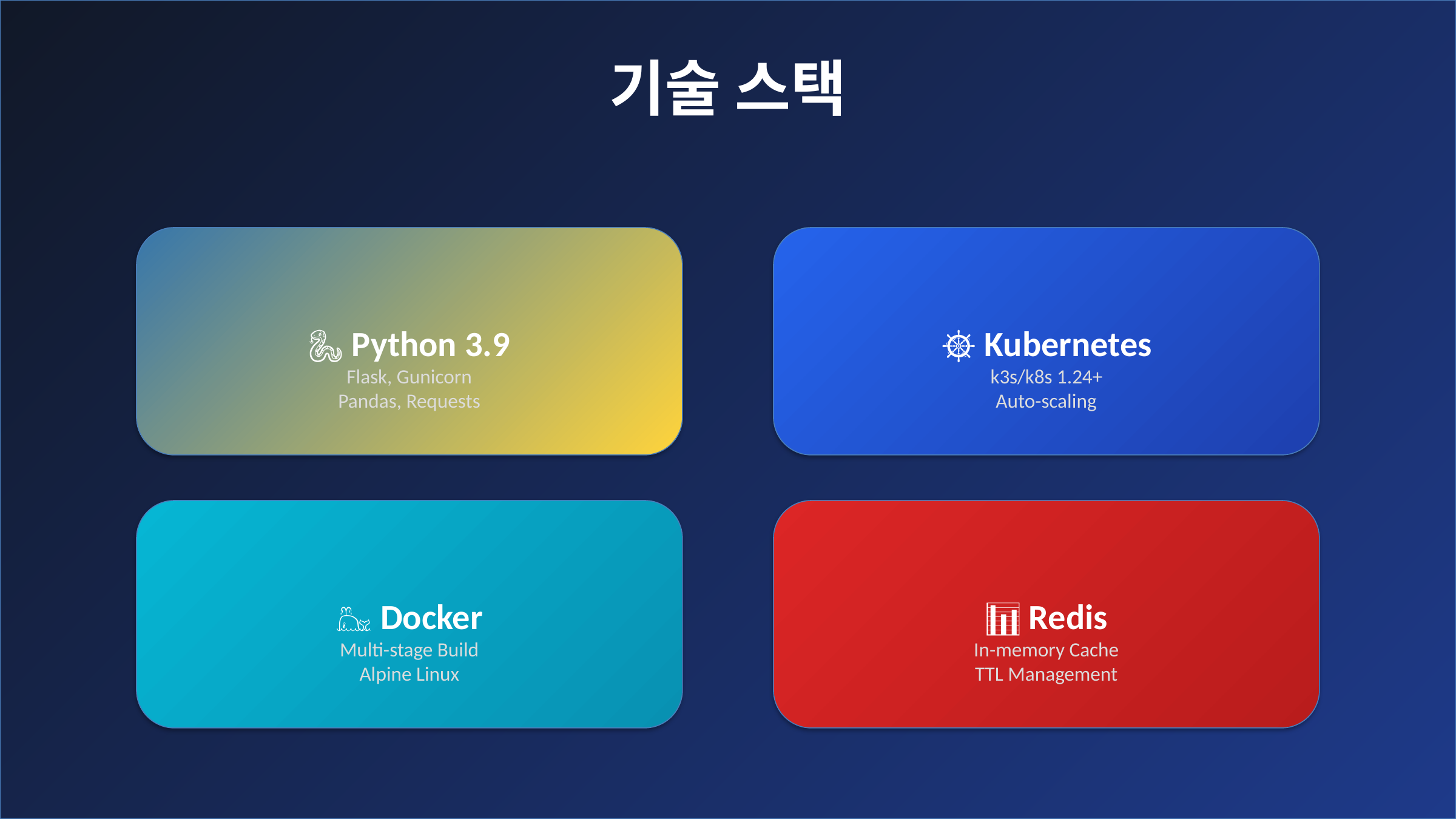

#
기술 스택

🐍 Python 3.9
Flask, Gunicorn
Pandas, Requests

☸️ Kubernetes
k3s/k8s 1.24+
Auto-scaling

🐳 Docker
Multi-stage Build
Alpine Linux

📊 Redis
In-memory Cache
TTL Management